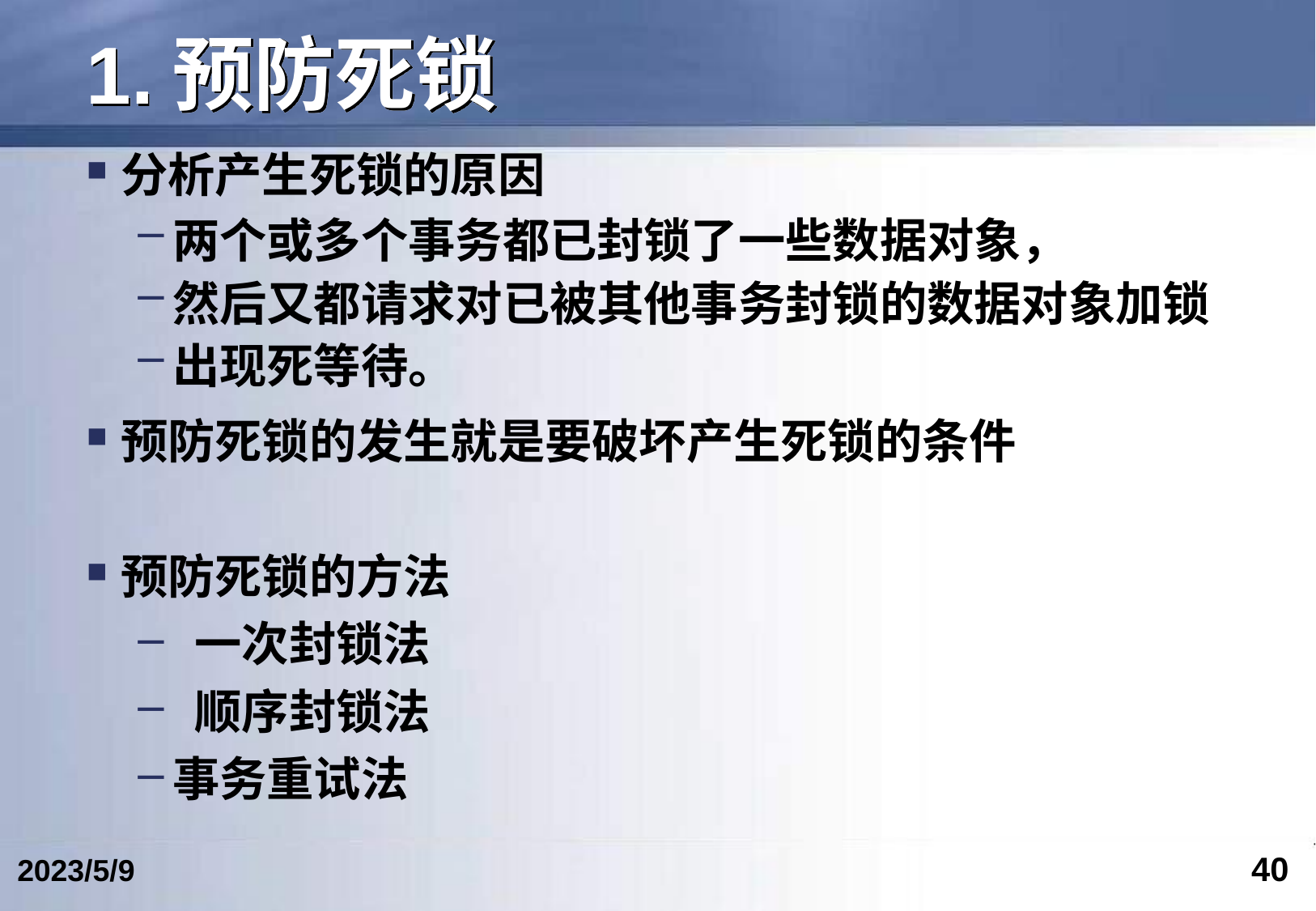

# 1.预防死锁
分析产生死锁的原因
两个或多个事务都已封锁了一些数据对象，
然后又都请求对已被其他事务封锁的数据对象加锁
出现死等待。
预防死锁的发生就是要破坏产生死锁的条件

预防死锁的方法
 一次封锁法
 顺序封锁法
事务重试法
40
2023/5/9